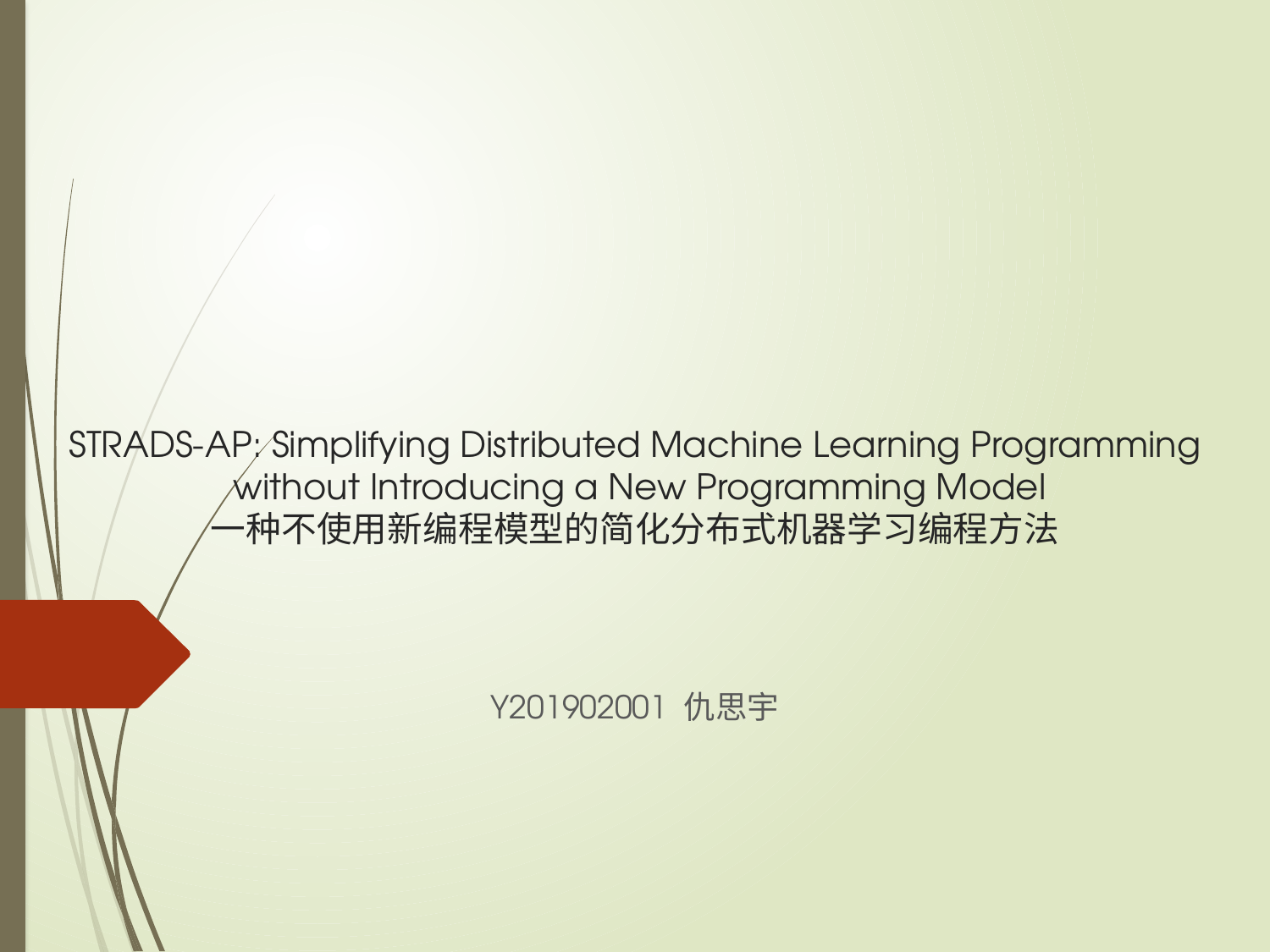

# STRADS-AP: Simplifying Distributed Machine Learning Programming without Introducing a New Programming Model 一种不使用新编程模型的简化分布式机器学习编程方法
Y201902001 仇思宇